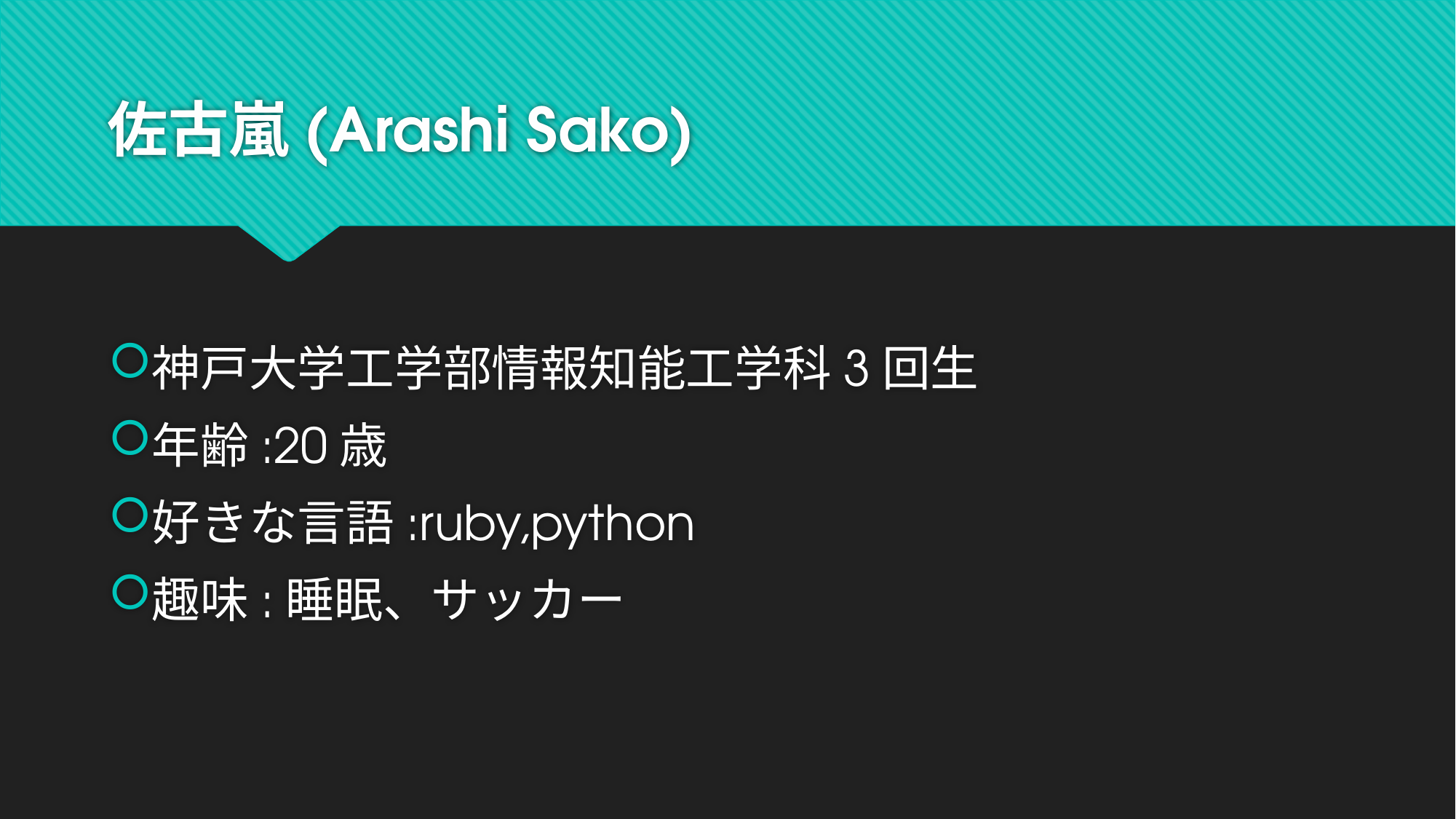

# 佐古嵐(Arashi Sako)
神戸大学工学部情報知能工学科3回生
年齢:20歳
好きな言語:ruby,python
趣味:睡眠、サッカー